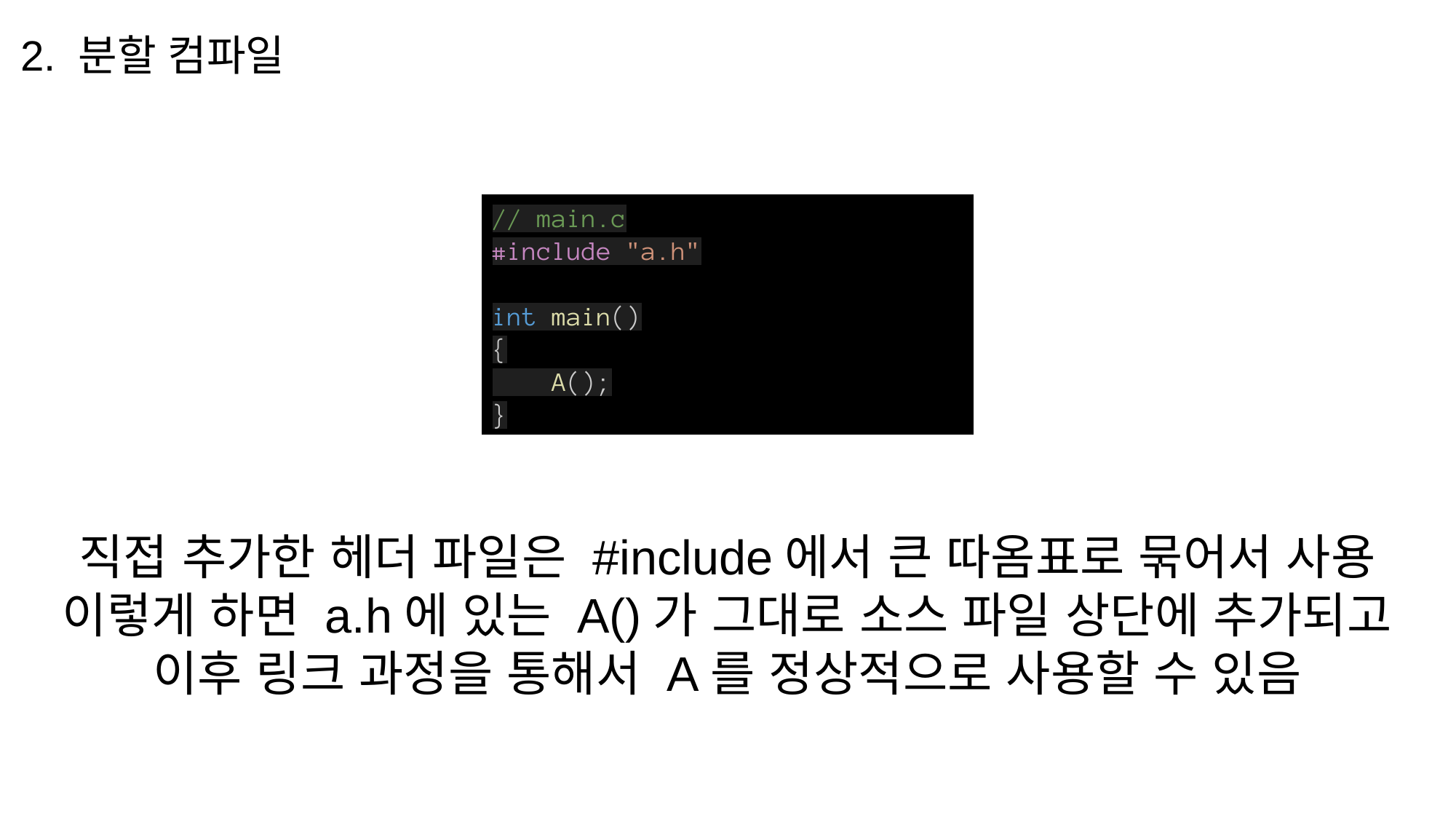

2. 분할 컴파일
// main.c
#include "a.h"
int main()
{
    A();
}
직접 추가한 헤더 파일은 #include에서 큰 따옴표로 묶어서 사용
이렇게 하면 a.h에 있는 A()가 그대로 소스 파일 상단에 추가되고
이후 링크 과정을 통해서 A를 정상적으로 사용할 수 있음